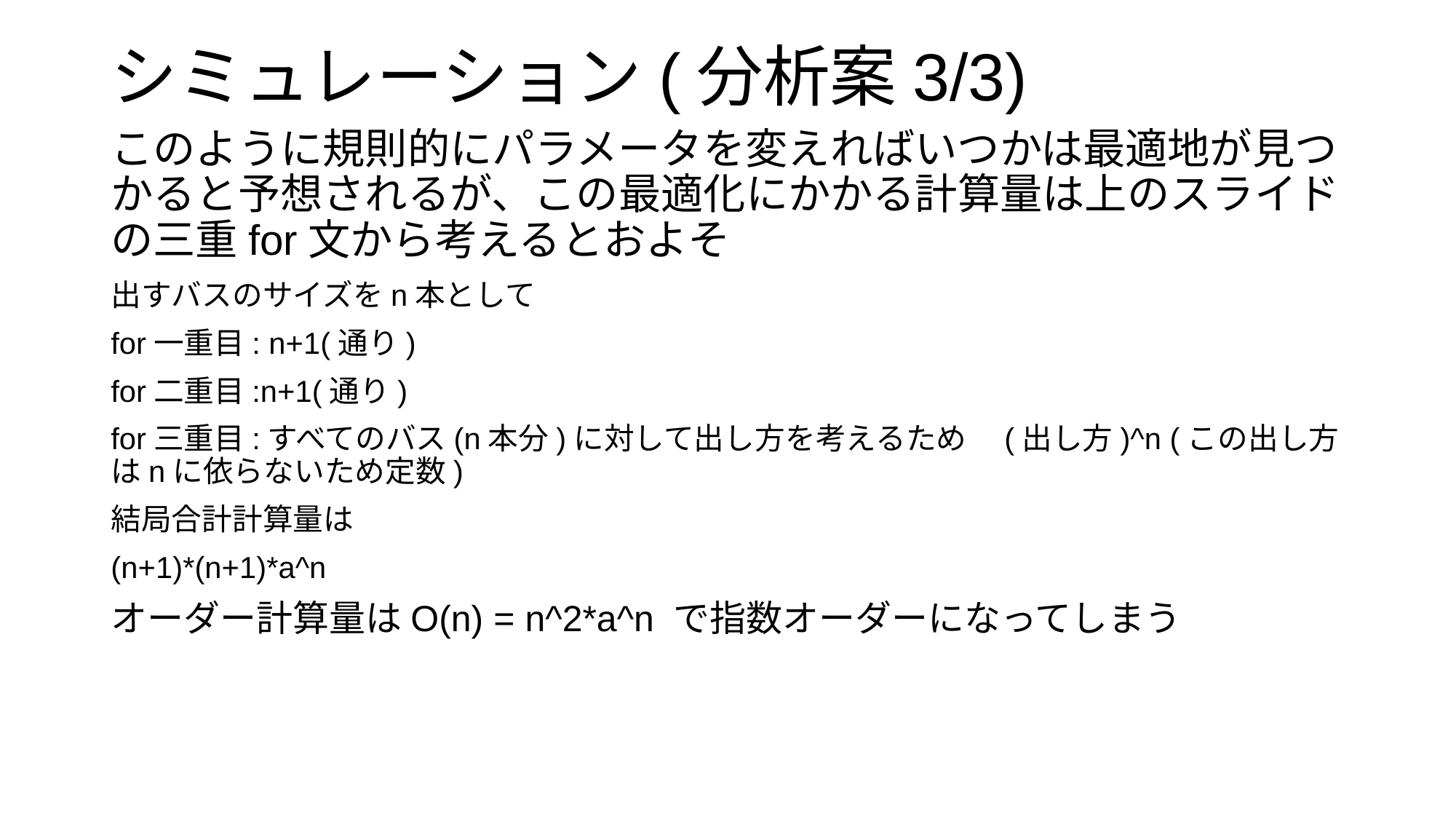

# シミュレーション(分析案3/3)
このように規則的にパラメータを変えればいつかは最適地が見つかると予想されるが、この最適化にかかる計算量は上のスライドの三重for文から考えるとおよそ
出すバスのサイズをn本として
for一重目: n+1(通り)
for二重目:n+1(通り)
for三重目:すべてのバス(n本分)に対して出し方を考えるため　(出し方)^n (この出し方はnに依らないため定数)
結局合計計算量は
(n+1)*(n+1)*a^n
オーダー計算量はO(n) = n^2*a^n で指数オーダーになってしまう